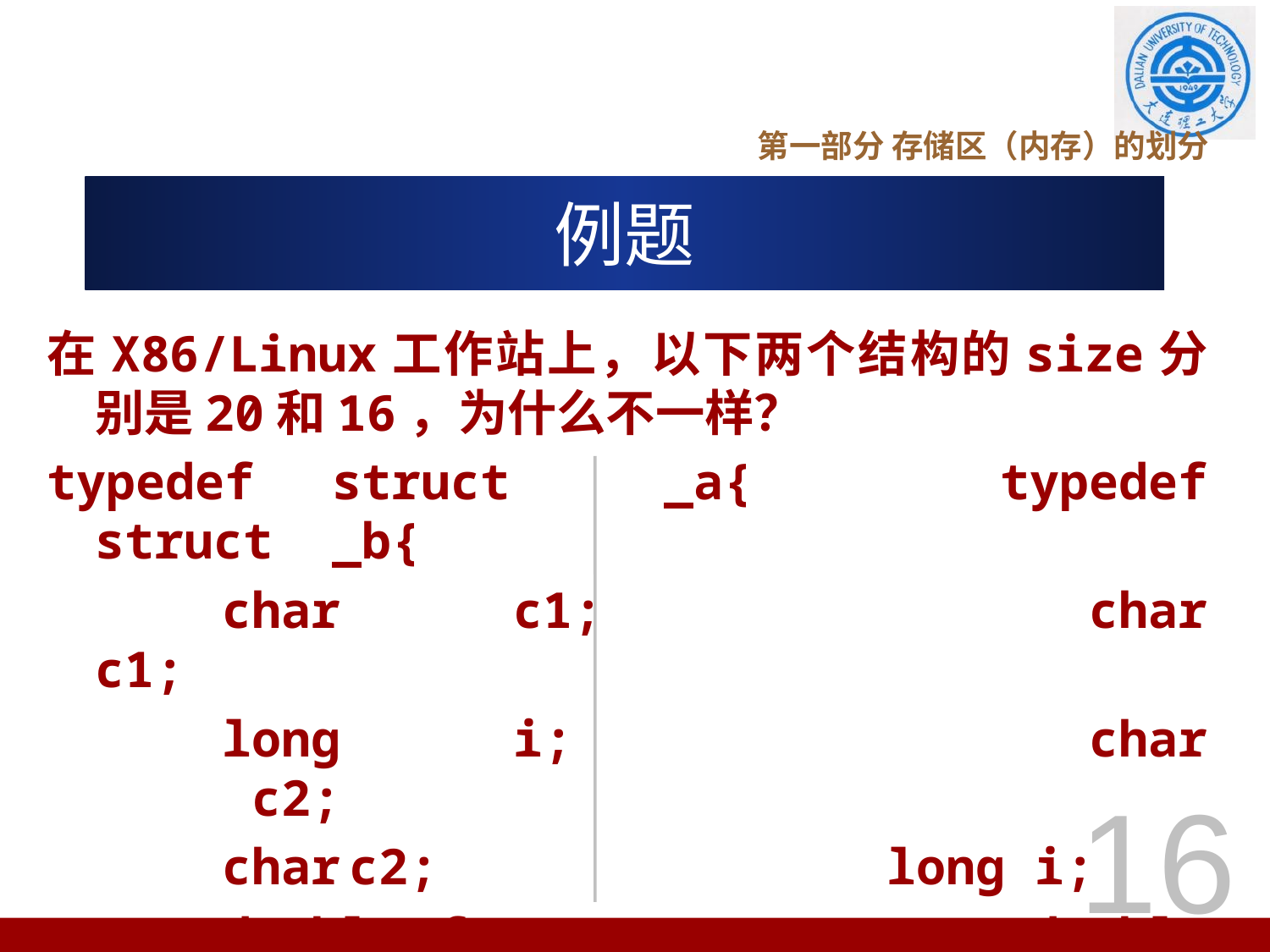

第一部分 存储区（内存）的划分
# 例题
在X86/Linux工作站上，以下两个结构的size分别是20和16，为什么不一样？
typedef struct  _a{		typedef struct  _b{
		char 	c1;				 char c1;
		long 	i;				 char	 c2;
		char	c2;				 long i;
		double f;				 double f;
}a;					 }b;

16